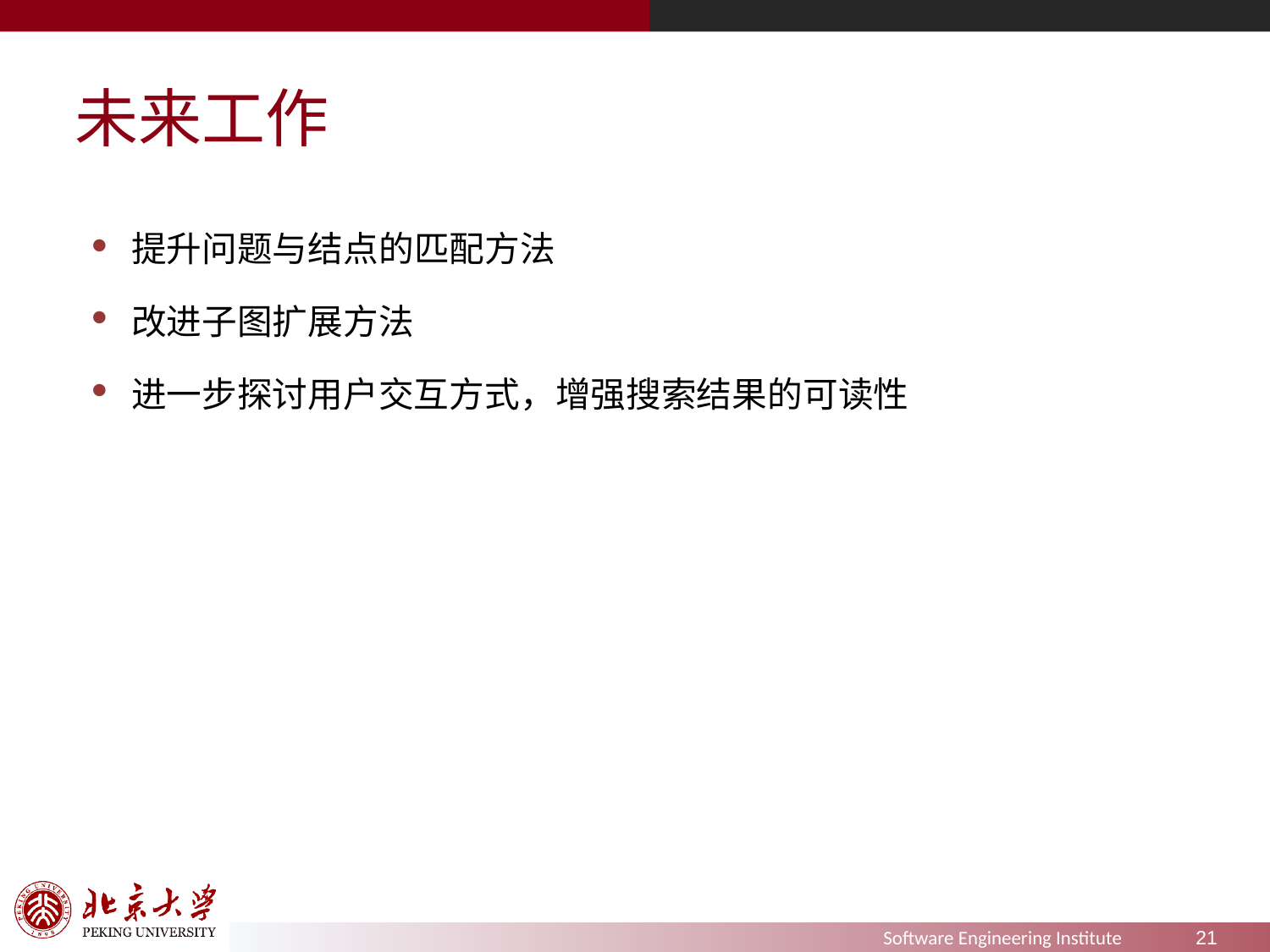

# 未来工作
提升问题与结点的匹配方法
改进子图扩展方法
进一步探讨用户交互方式，增强搜索结果的可读性
Software Engineering Institute
21